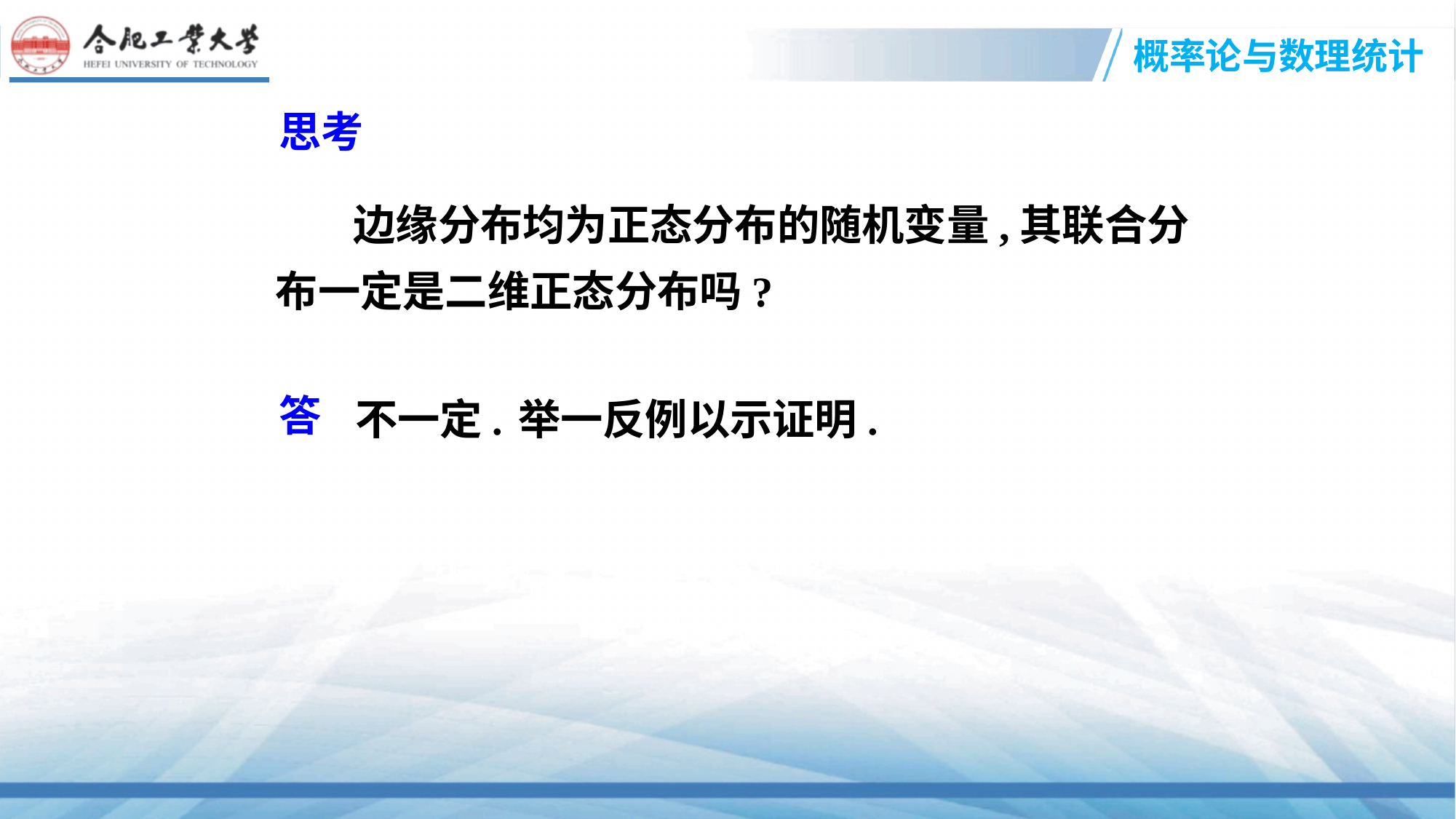

思考
       边缘分布均为正态分布的随机变量,其联合分
布一定是二维正态分布吗?
答
不一定.
举一反例以示证明.